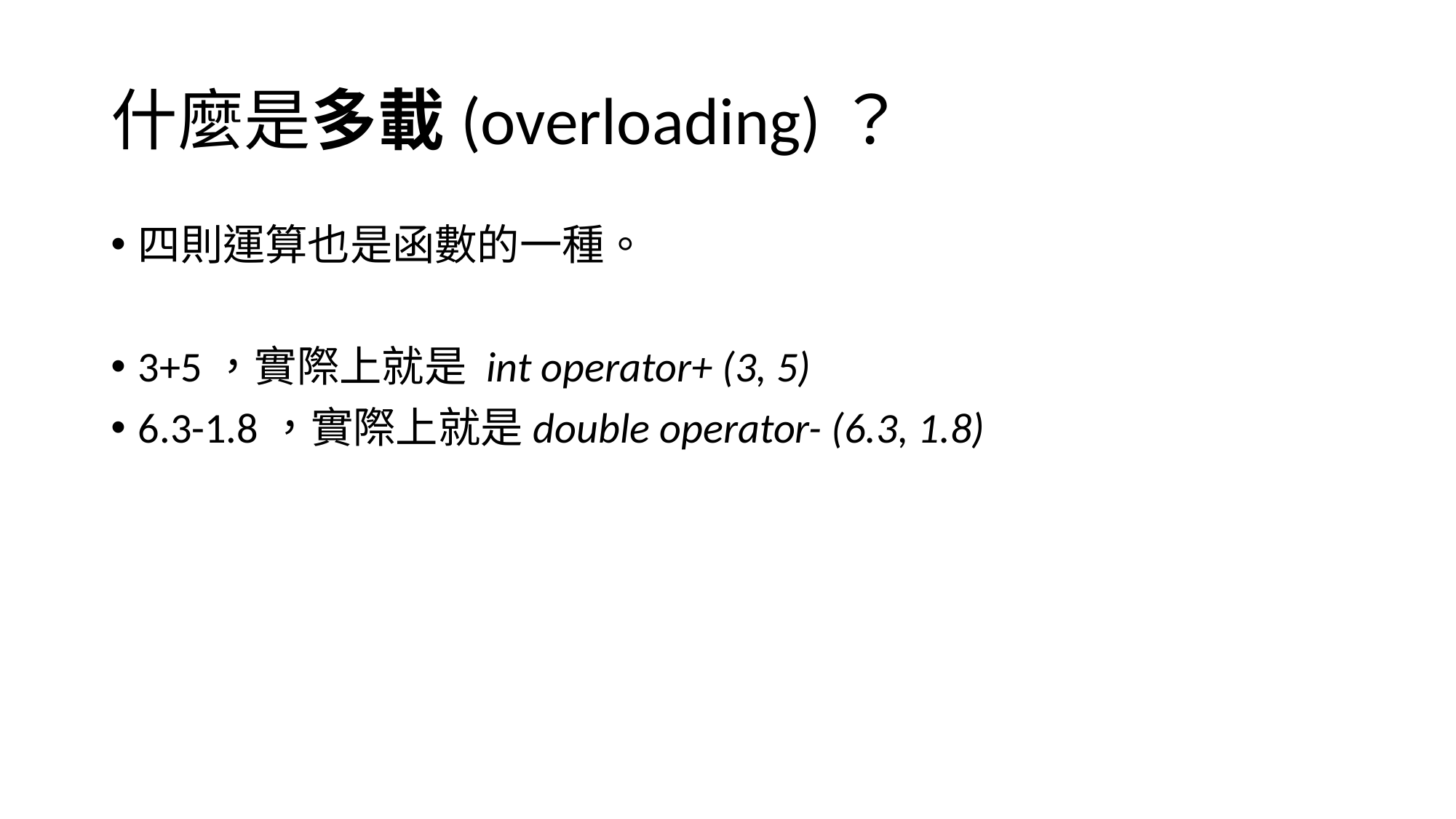

# 什麼是多載(overloading)？
四則運算也是函數的一種。

3+5，實際上就是 int operator+ (3, 5)
6.3-1.8，實際上就是double operator- (6.3, 1.8)